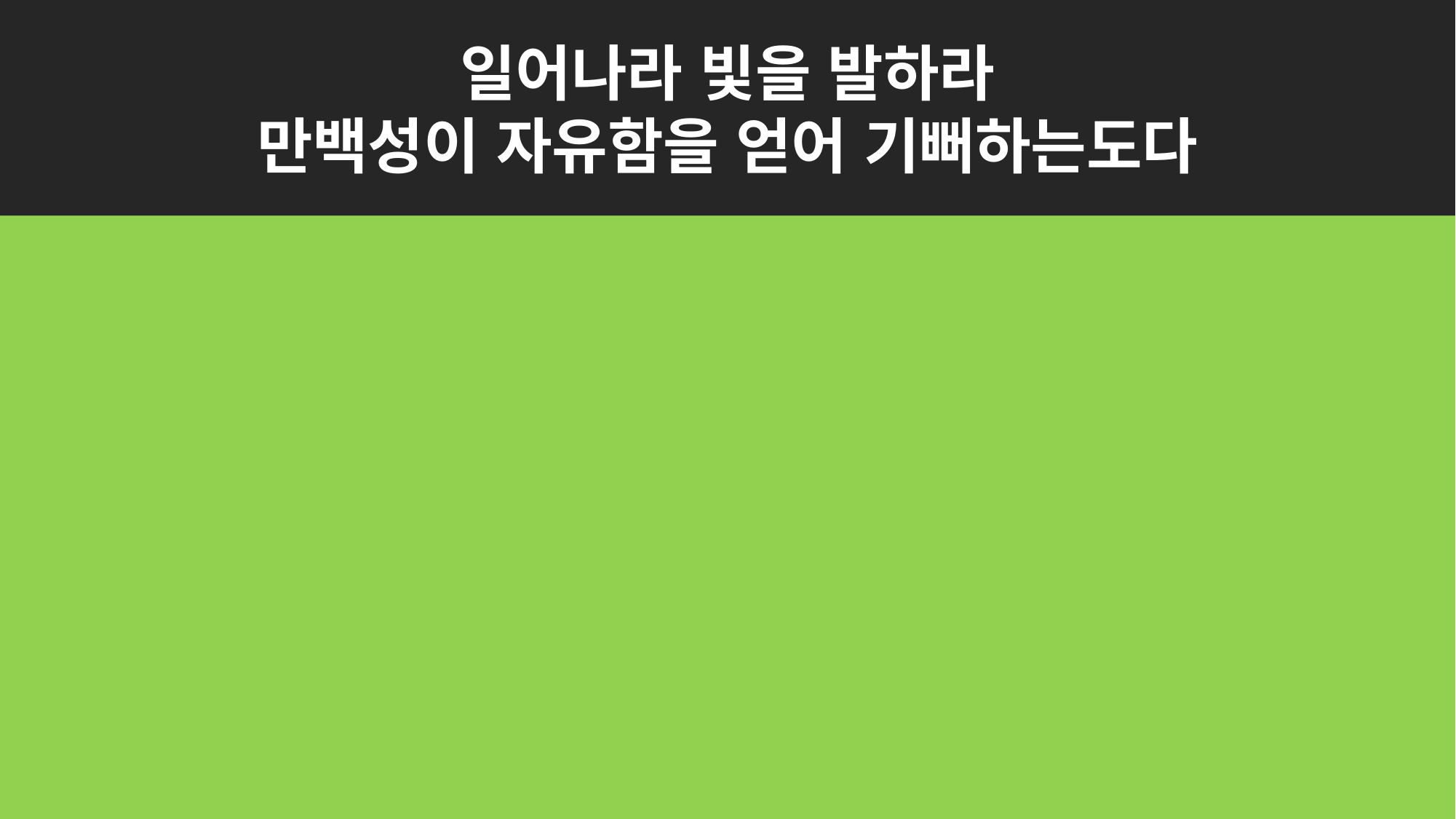

일어나라 빛을 발하라
만백성이 자유함을 얻어 기뻐하는도다